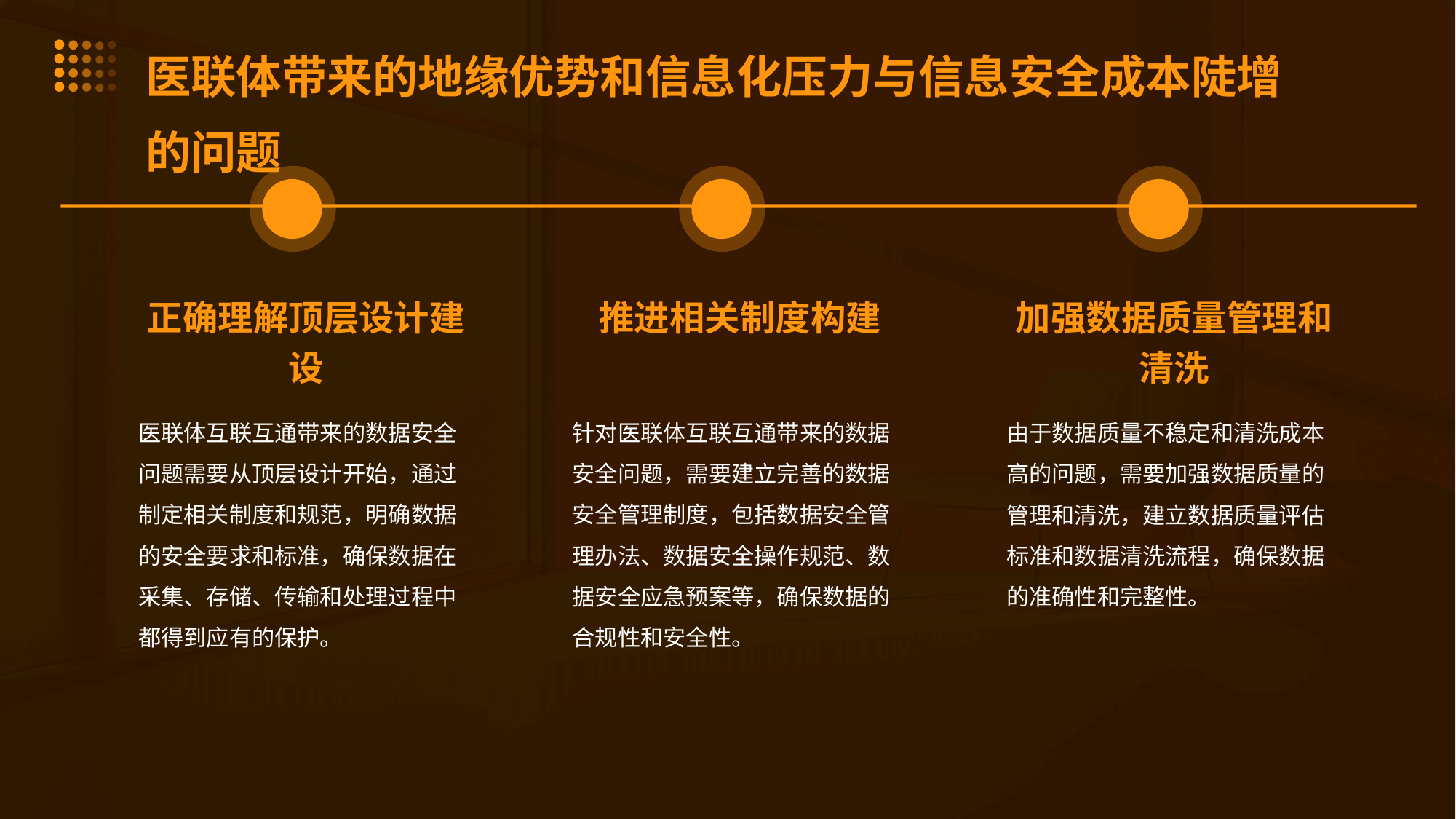

医联体带来的地缘优势和信息化压力与信息安全成本陡增的问题

正确理解顶层设计建设
推进相关制度构建
加强数据质量管理和清洗
医联体互联互通带来的数据安全问题需要从顶层设计开始，通过制定相关制度和规范，明确数据的安全要求和标准，确保数据在采集、存储、传输和处理过程中都得到应有的保护。
针对医联体互联互通带来的数据安全问题，需要建立完善的数据安全管理制度，包括数据安全管理办法、数据安全操作规范、数据安全应急预案等，确保数据的合规性和安全性。
由于数据质量不稳定和清洗成本高的问题，需要加强数据质量的管理和清洗，建立数据质量评估标准和数据清洗流程，确保数据的准确性和完整性。